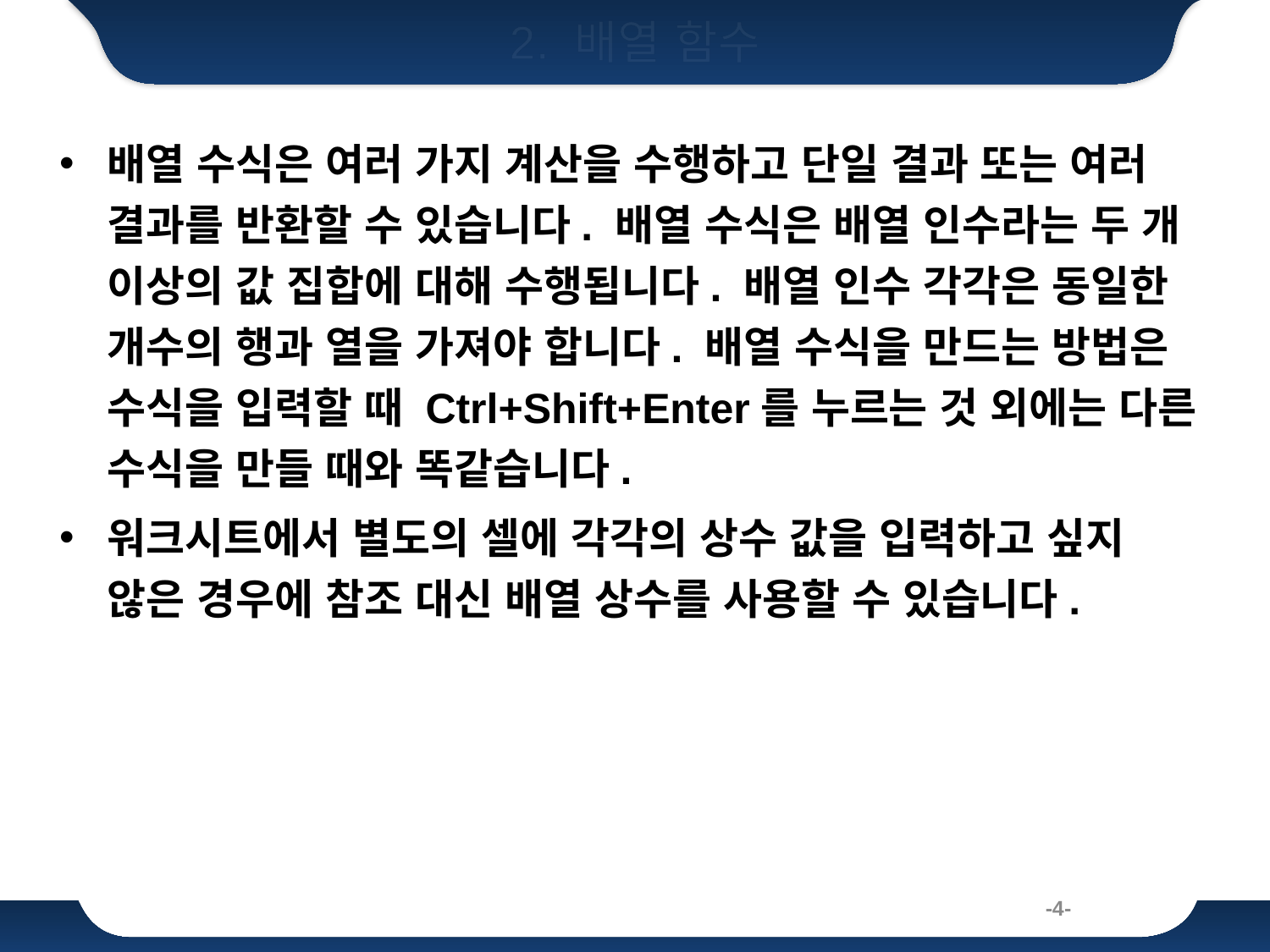

# 2. 배열 함수
배열 수식은 여러 가지 계산을 수행하고 단일 결과 또는 여러 결과를 반환할 수 있습니다. 배열 수식은 배열 인수라는 두 개 이상의 값 집합에 대해 수행됩니다. 배열 인수 각각은 동일한 개수의 행과 열을 가져야 합니다. 배열 수식을 만드는 방법은 수식을 입력할 때 Ctrl+Shift+Enter를 누르는 것 외에는 다른 수식을 만들 때와 똑같습니다.
워크시트에서 별도의 셀에 각각의 상수 값을 입력하고 싶지 않은 경우에 참조 대신 배열 상수를 사용할 수 있습니다.

-4-